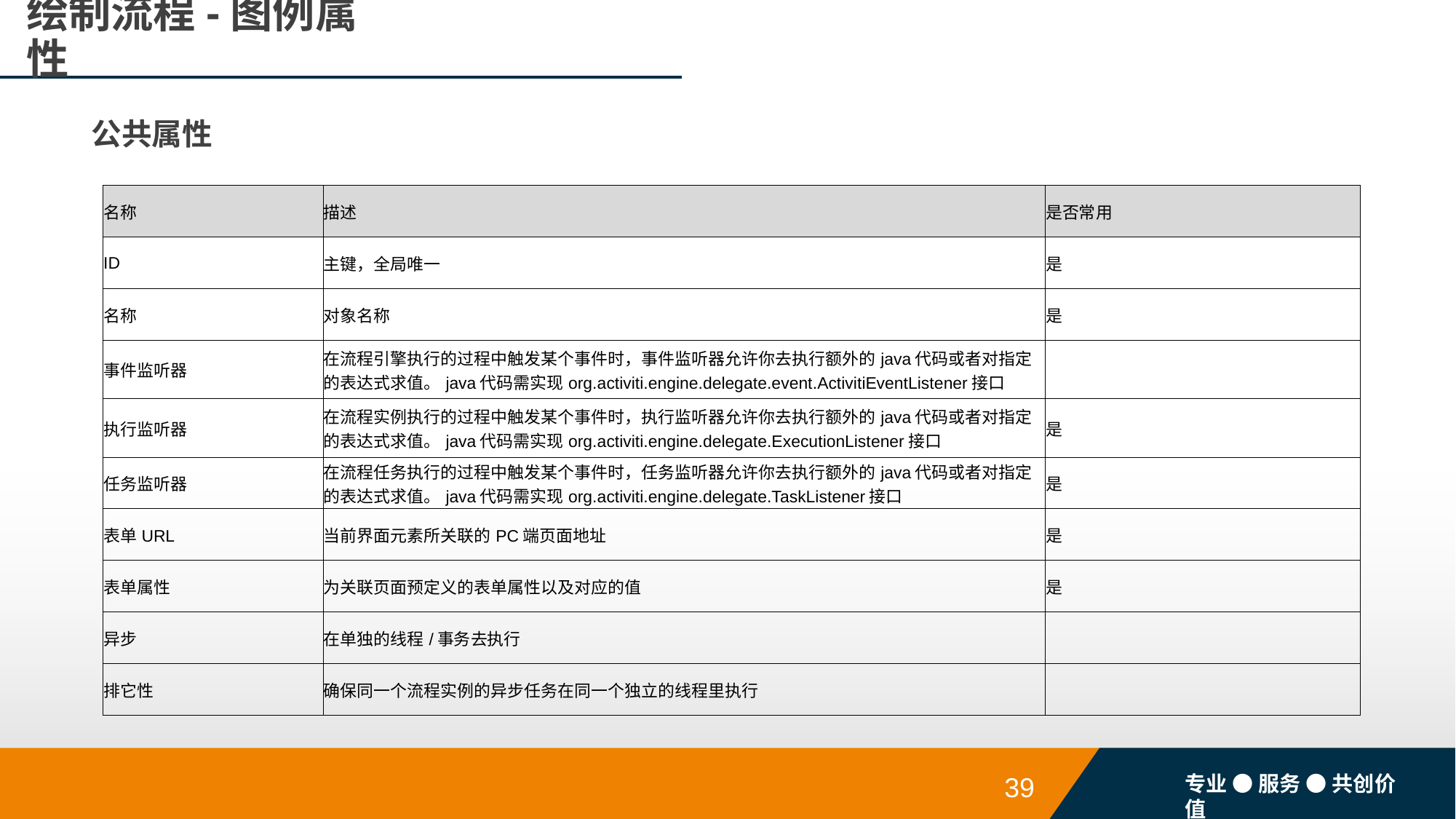

# 绘制流程-图例属性
公共属性
| 名称 | 描述 | 是否常用 |
| --- | --- | --- |
| ID | 主键，全局唯一 | 是 |
| 名称 | 对象名称 | 是 |
| 事件监听器 | 在流程引擎执行的过程中触发某个事件时，事件监听器允许你去执行额外的java代码或者对指定的表达式求值。java代码需实现org.activiti.engine.delegate.event.ActivitiEventListener接口 |  |
| 执行监听器 | 在流程实例执行的过程中触发某个事件时，执行监听器允许你去执行额外的java代码或者对指定的表达式求值。java代码需实现org.activiti.engine.delegate.ExecutionListener接口 | 是 |
| 任务监听器 | 在流程任务执行的过程中触发某个事件时，任务监听器允许你去执行额外的java代码或者对指定的表达式求值。java代码需实现org.activiti.engine.delegate.TaskListener接口 | 是 |
| 表单URL | 当前界面元素所关联的PC端页面地址 | 是 |
| 表单属性 | 为关联页面预定义的表单属性以及对应的值 | 是 |
| 异步 | 在单独的线程/事务去执行 |  |
| 排它性 | 确保同一个流程实例的异步任务在同一个独立的线程里执行 |  |